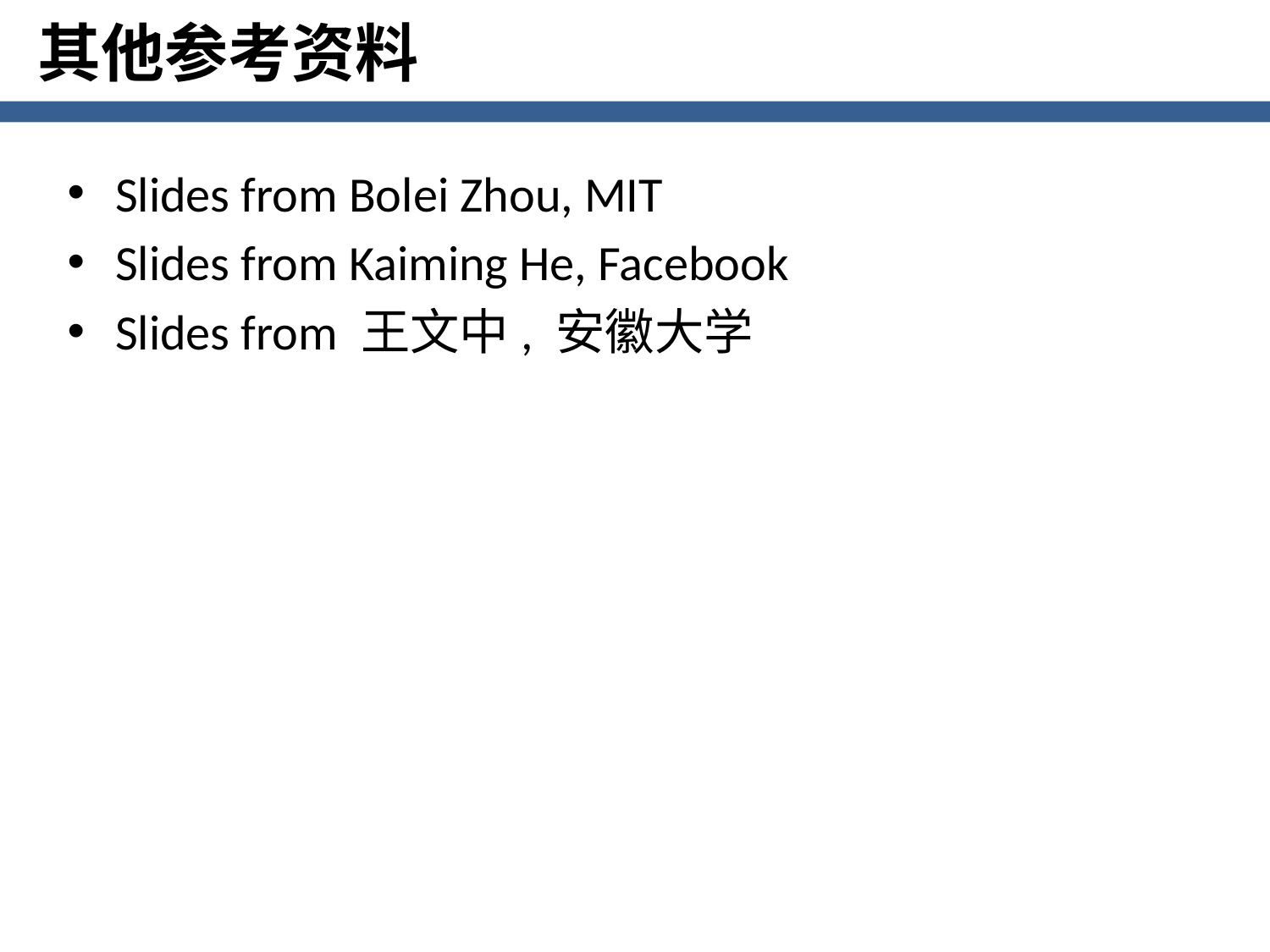

其他参考资料
Slides from Bolei Zhou, MIT
Slides from Kaiming He, Facebook
Slides from 王文中, 安徽大学